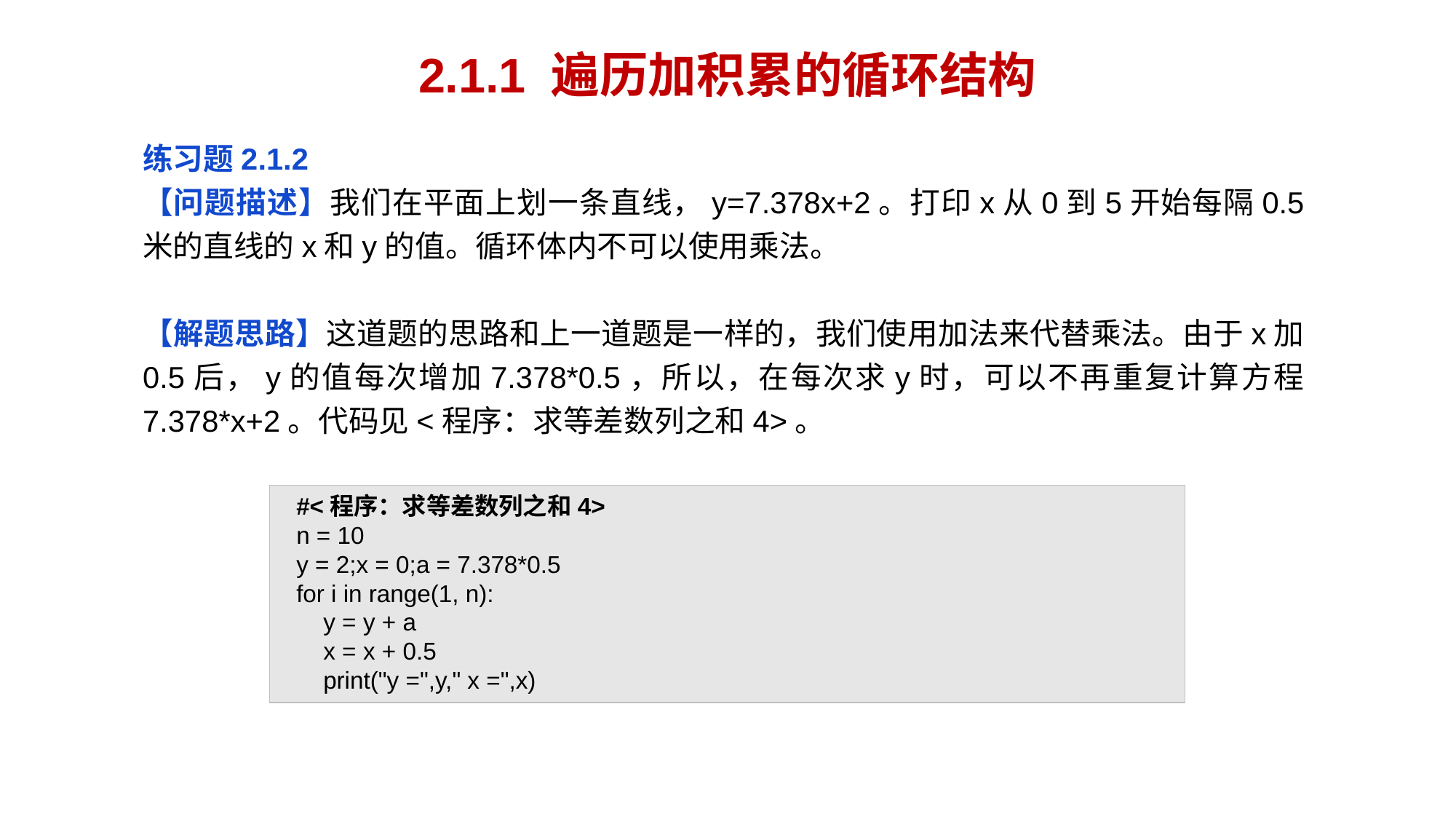

# 2.1.1 遍历加积累的循环结构
练习题2.1.2
【问题描述】我们在平面上划一条直线，y=7.378x+2。打印x从0到5开始每隔0.5米的直线的x和y的值。循环体内不可以使用乘法。

【解题思路】这道题的思路和上一道题是一样的，我们使用加法来代替乘法。由于x加0.5后，y的值每次增加7.378*0.5，所以，在每次求y时，可以不再重复计算方程7.378*x+2。代码见<程序：求等差数列之和4>。
#<程序：求等差数列之和4>
n = 10
y = 2;x = 0;a = 7.378*0.5
for i in range(1, n):
    y = y + a
    x = x + 0.5
    print("y =",y," x =",x)